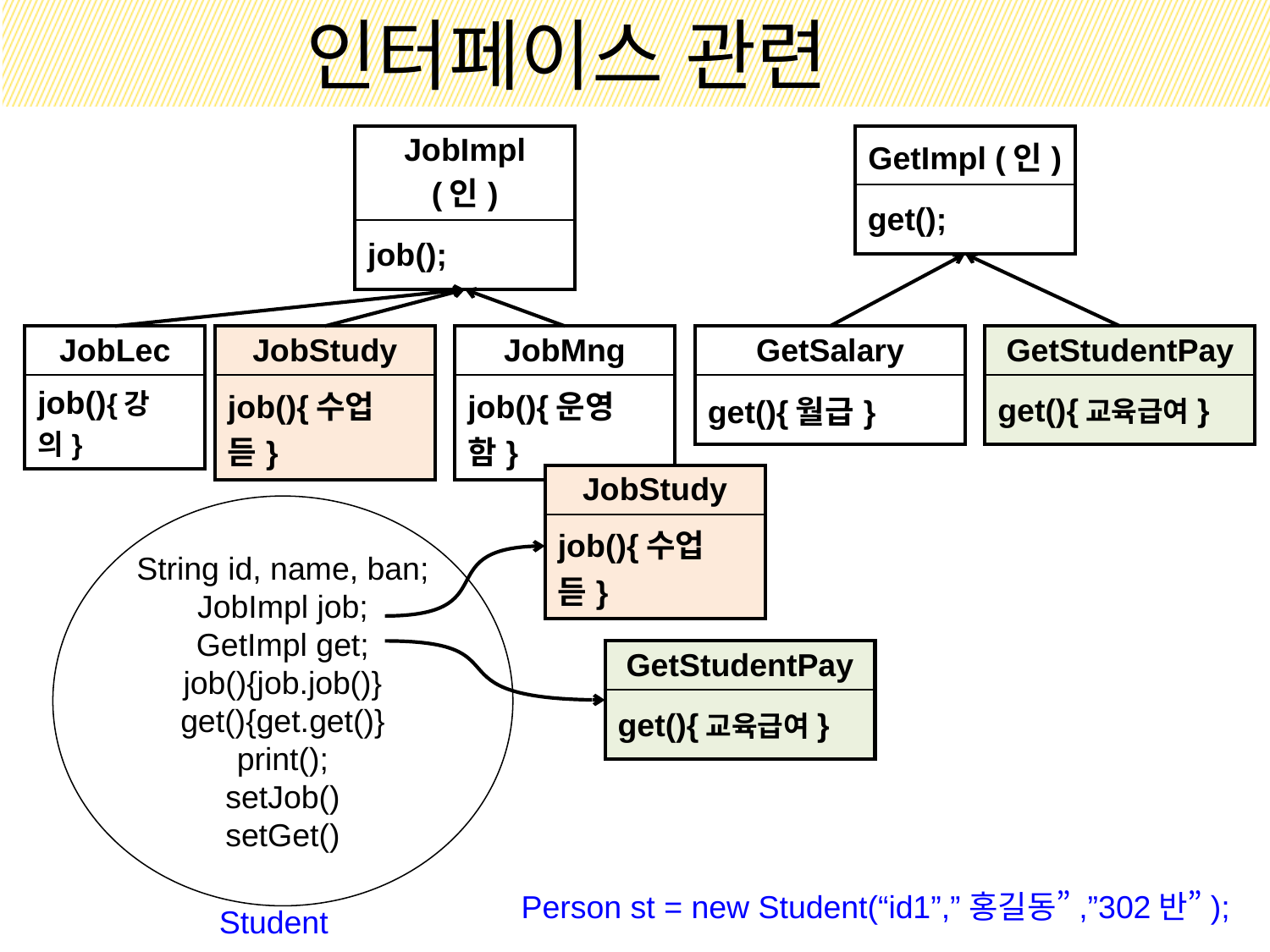

# 인터페이스 관련
| JobImpl (인) |
| --- |
| job(); |
| GetImpl (인) |
| --- |
| get(); |
| JobLec |
| --- |
| job(){강의} |
| JobStudy |
| --- |
| job(){수업듣} |
| JobMng |
| --- |
| job(){운영함} |
| GetSalary |
| --- |
| get(){월급} |
| GetStudentPay |
| --- |
| get(){교육급여} |
| JobStudy |
| --- |
| job(){수업듣} |
String id, name, ban;
JobImpl job;
GetImpl get;
job(){job.job()}
get(){get.get()}
print();
setJob()
setGet()
| GetStudentPay |
| --- |
| get(){교육급여} |
Person st = new Student(“id1”,”홍길동”,”302반”);
Student